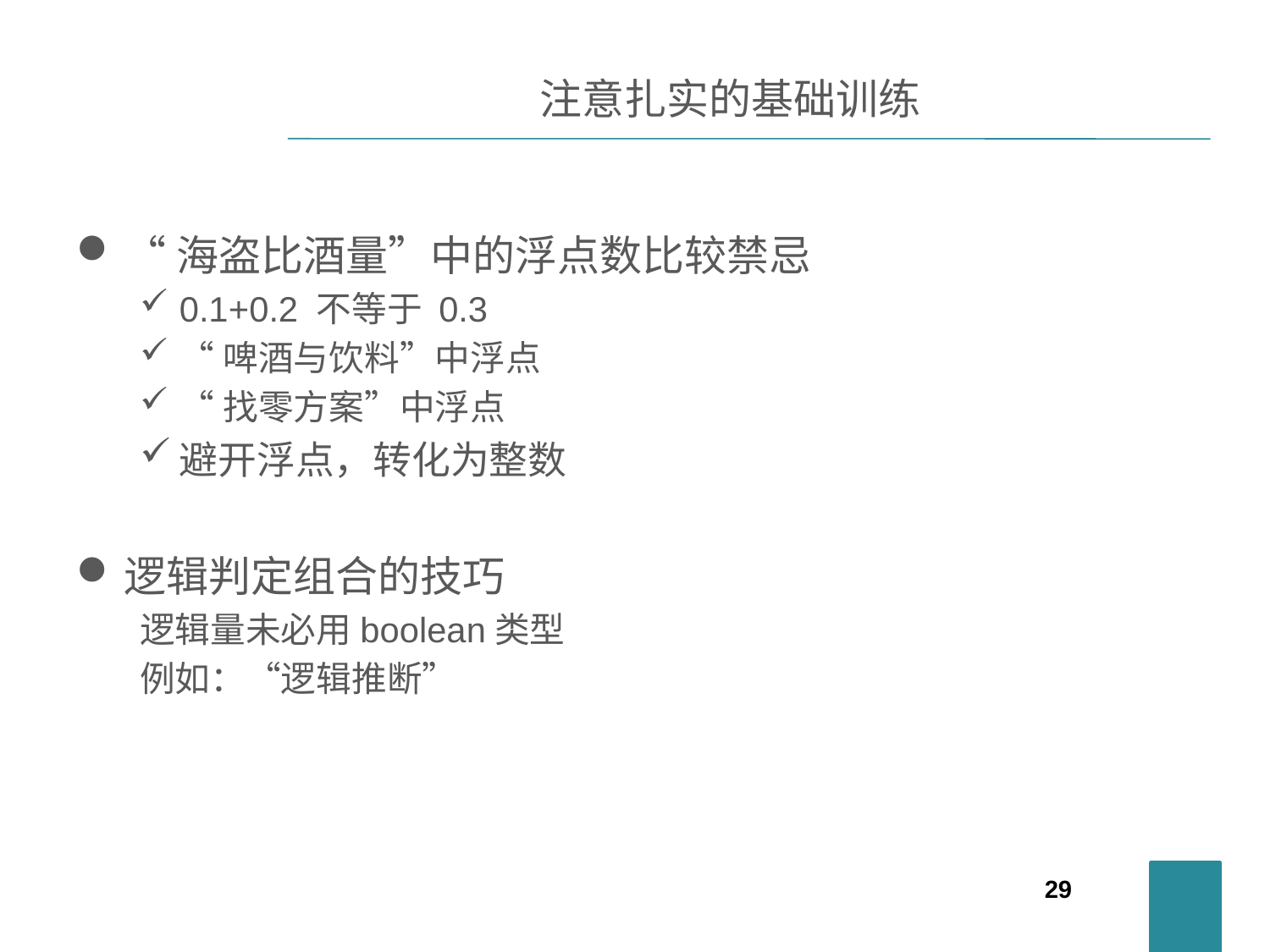

# 注意扎实的基础训练
“海盗比酒量”中的浮点数比较禁忌
0.1+0.2 不等于 0.3
“啤酒与饮料”中浮点
“找零方案”中浮点
避开浮点，转化为整数

逻辑判定组合的技巧
逻辑量未必用boolean类型
例如：“逻辑推断”

29